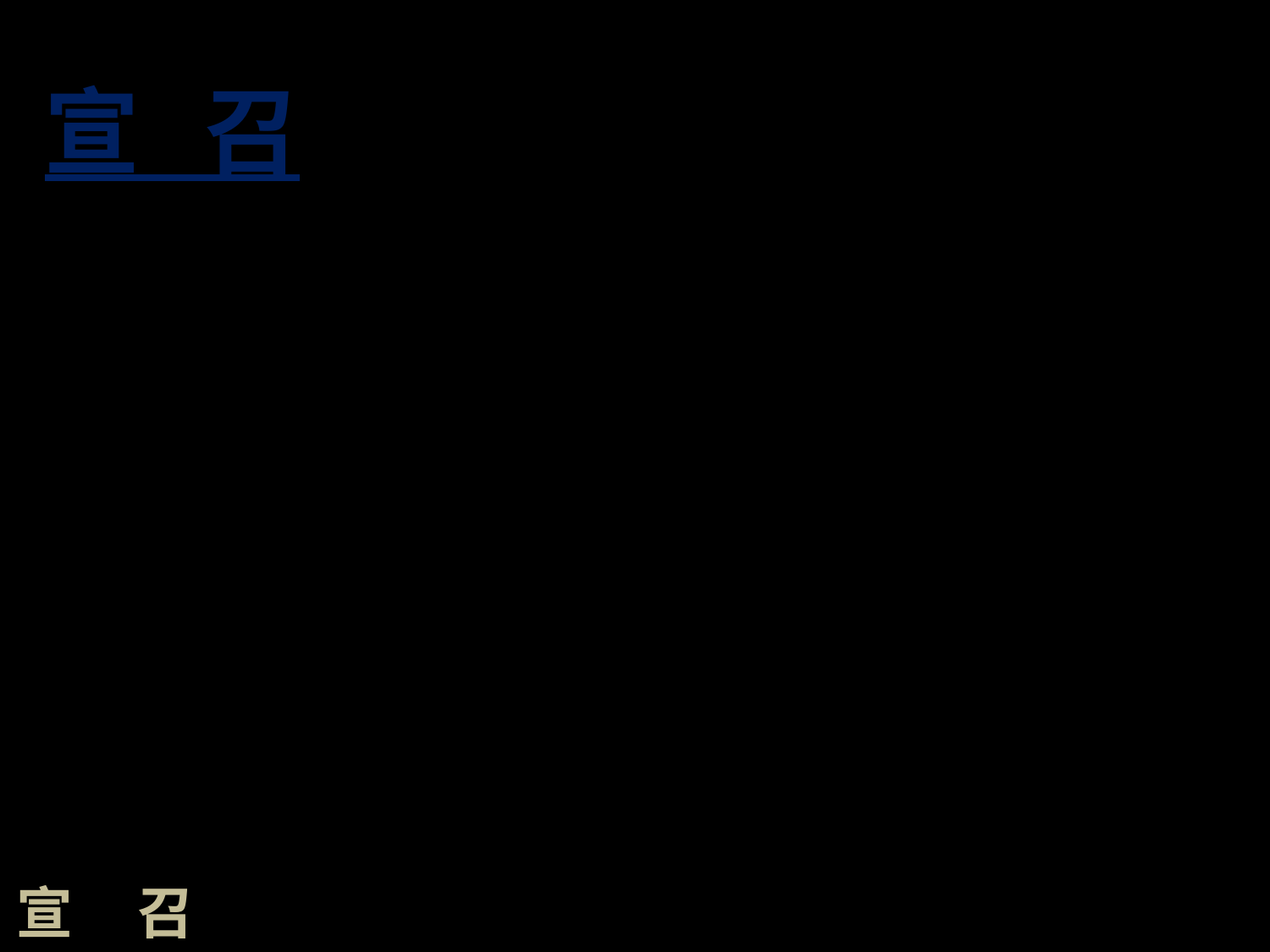

宣   召
4 當稱謝進入他的門；
當讚美進入他的院。
當感謝他，稱頌他的名！
5 因為耶和華本為善。
他的慈愛存到永遠；
他的信實直到萬代。
 < 詩篇 100 : 1-5 >
宣     召